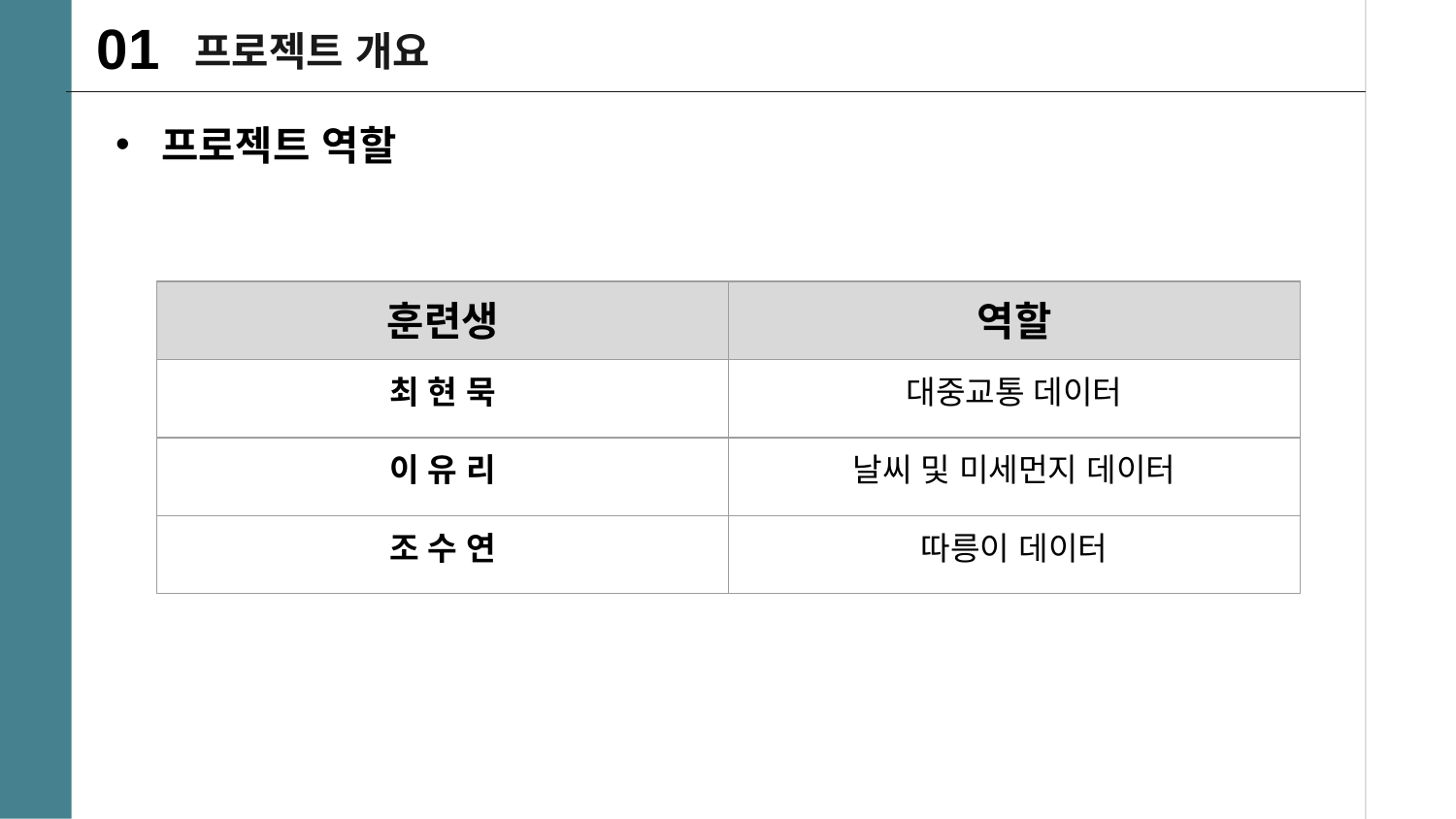

01
프로젝트 개요
프로젝트 역할
| 훈련생 | 역할 |
| --- | --- |
| 최 현 묵 | 대중교통 데이터 |
| 이 유 리 | 날씨 및 미세먼지 데이터 |
| 조 수 연 | 따릉이 데이터 |